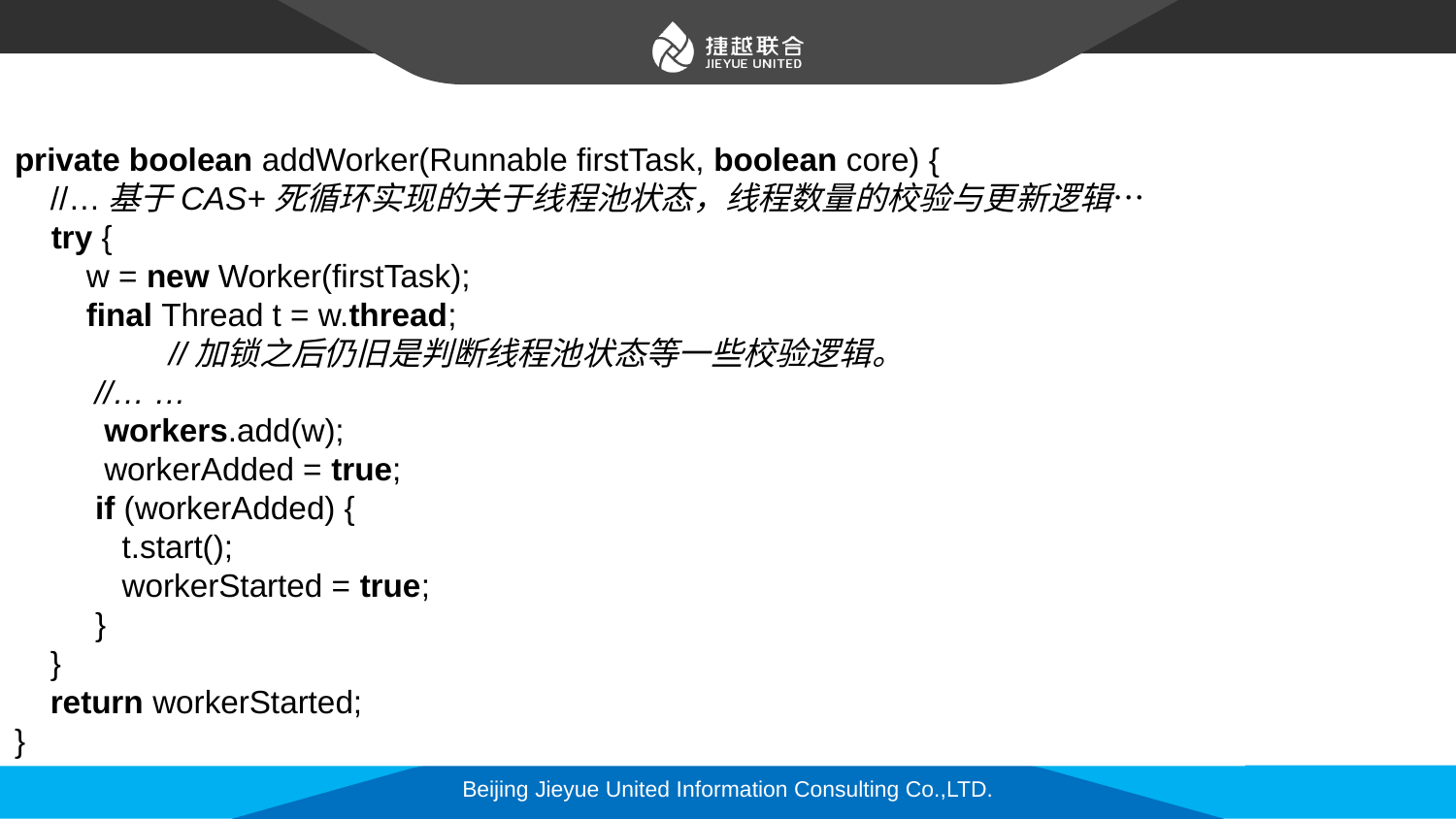

private boolean addWorker(Runnable firstTask, boolean core) {
    //…基于CAS+死循环实现的关于线程池状态，线程数量的校验与更新逻辑…
    try {
        w = new Worker(firstTask);
        final Thread t = w.thread;
	 //加锁之后仍旧是判断线程池状态等一些校验逻辑。
          //… …
          workers.add(w);
          workerAdded = true;
         if (workerAdded) {
            t.start();
            workerStarted = true;
         }
    }
    return workerStarted;
}